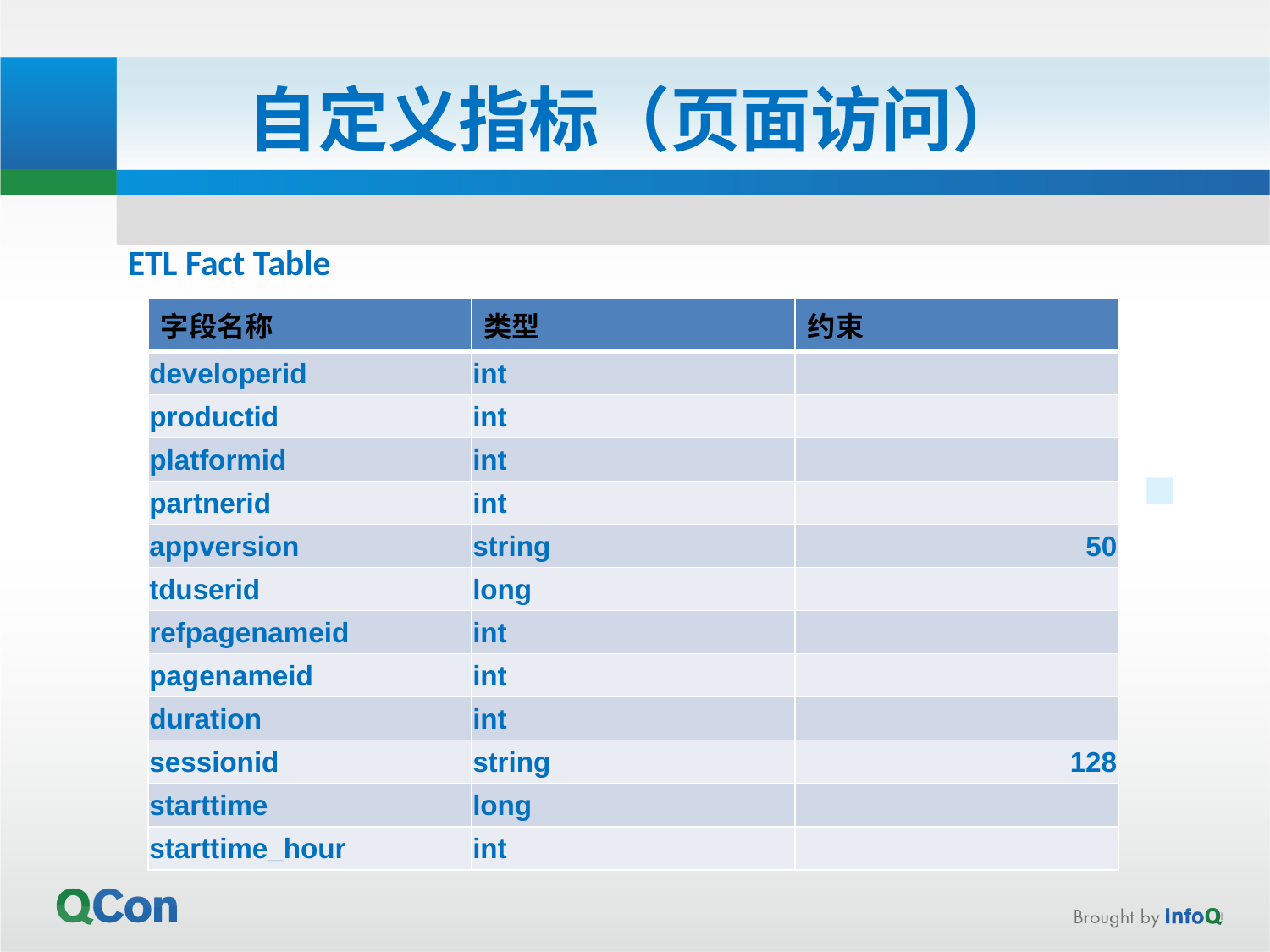

# 自定义指标（页面访问）
ETL Fact Table
| 字段名称 | 类型 | 约束 |
| --- | --- | --- |
| developerid | int |  |
| productid | int |  |
| platformid | int |  |
| partnerid | int |  |
| appversion | string | 50 |
| tduserid | long |  |
| refpagenameid | int |  |
| pagenameid | int |  |
| duration | int |  |
| sessionid | string | 128 |
| starttime | long |  |
| starttime\_hour | int |  |